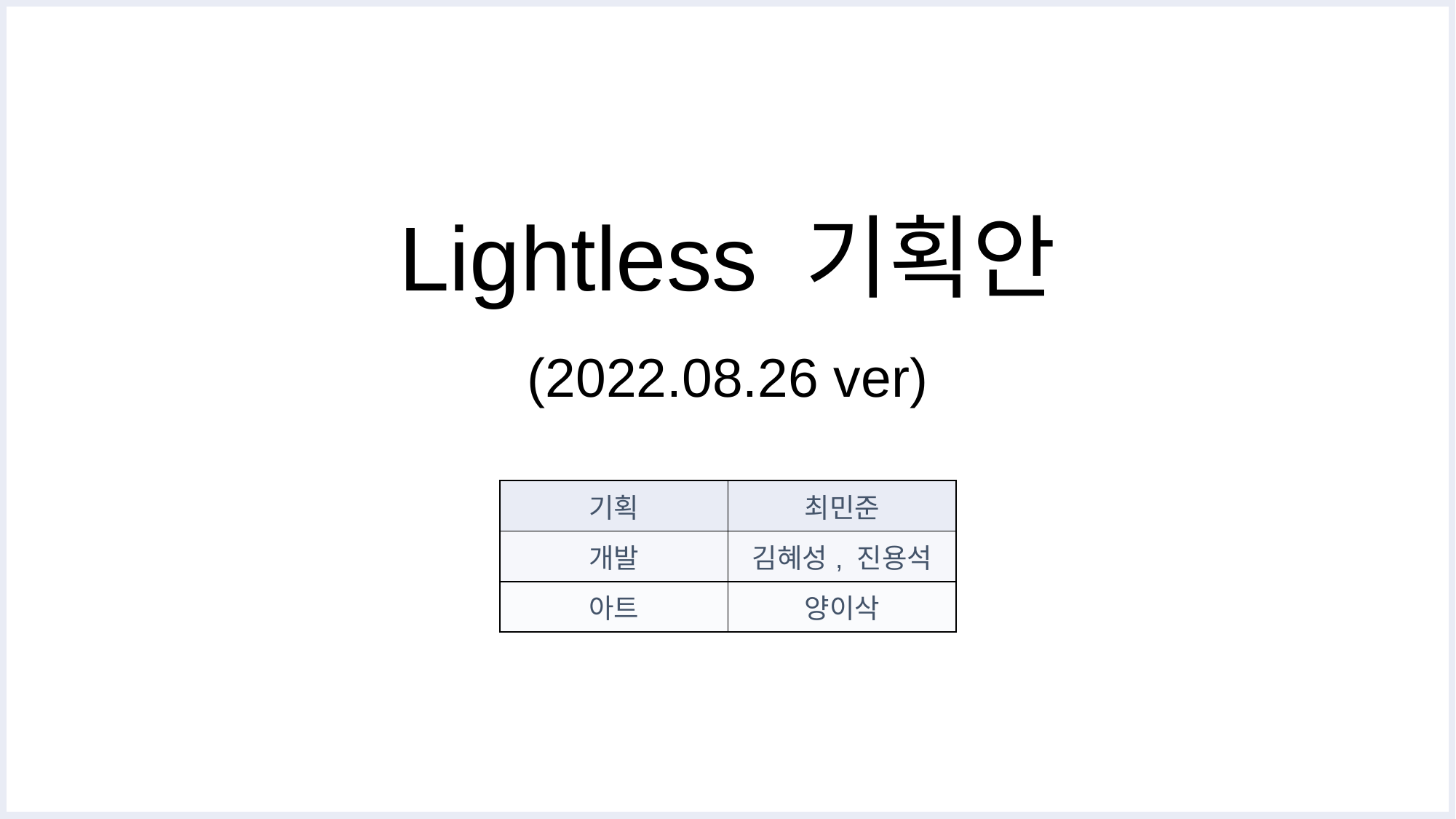

# Lightless 기획안 (2022.08.26 ver)
| 기획 | 최민준 |
| --- | --- |
| 개발 | 김혜성, 진용석 |
| 아트 | 양이삭 |